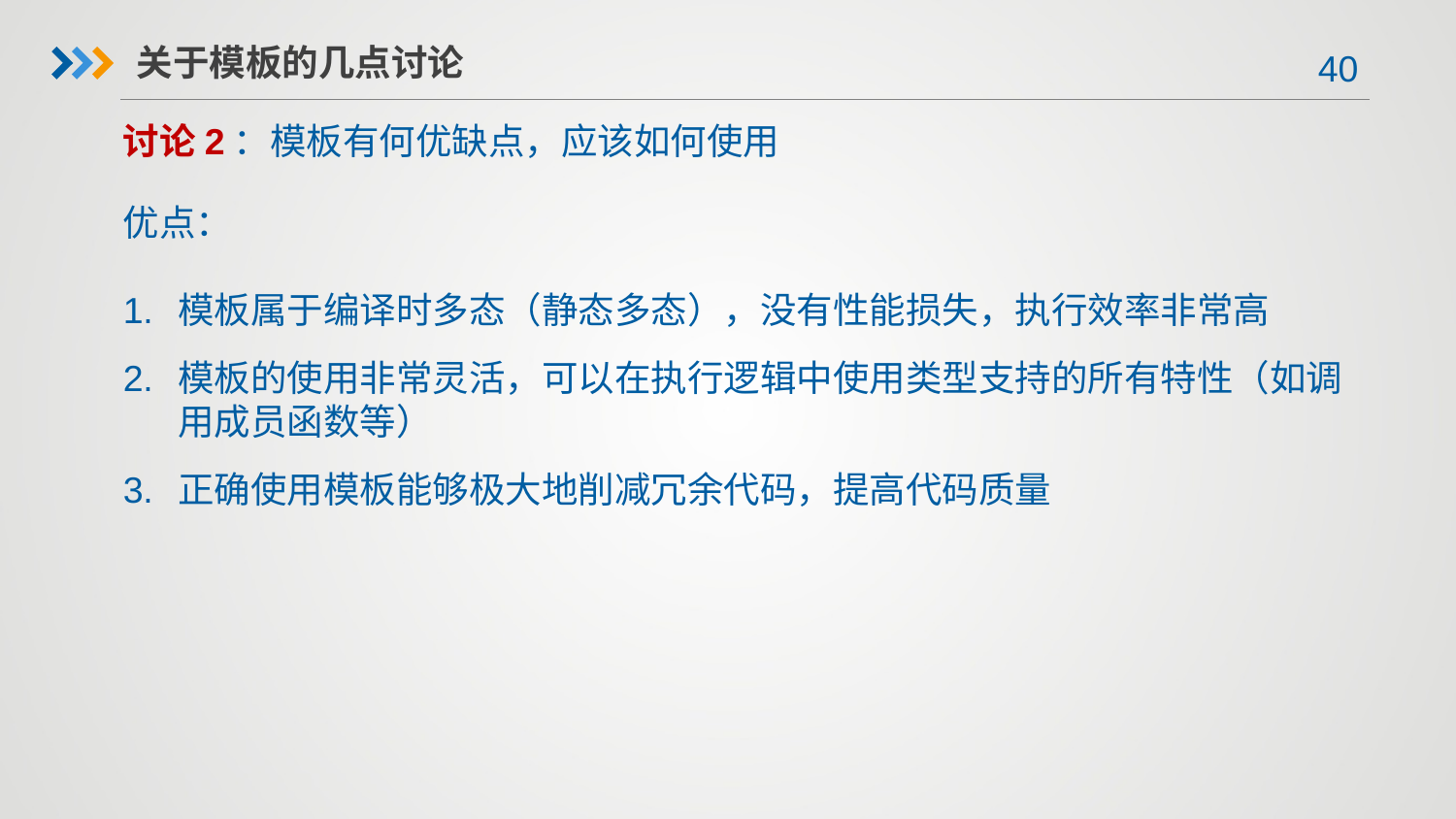

关于模板的几点讨论
讨论2：模板有何优缺点，应该如何使用
优点：

模板属于编译时多态（静态多态），没有性能损失，执行效率非常高
模板的使用非常灵活，可以在执行逻辑中使用类型支持的所有特性（如调用成员函数等）
正确使用模板能够极大地削减冗余代码，提高代码质量